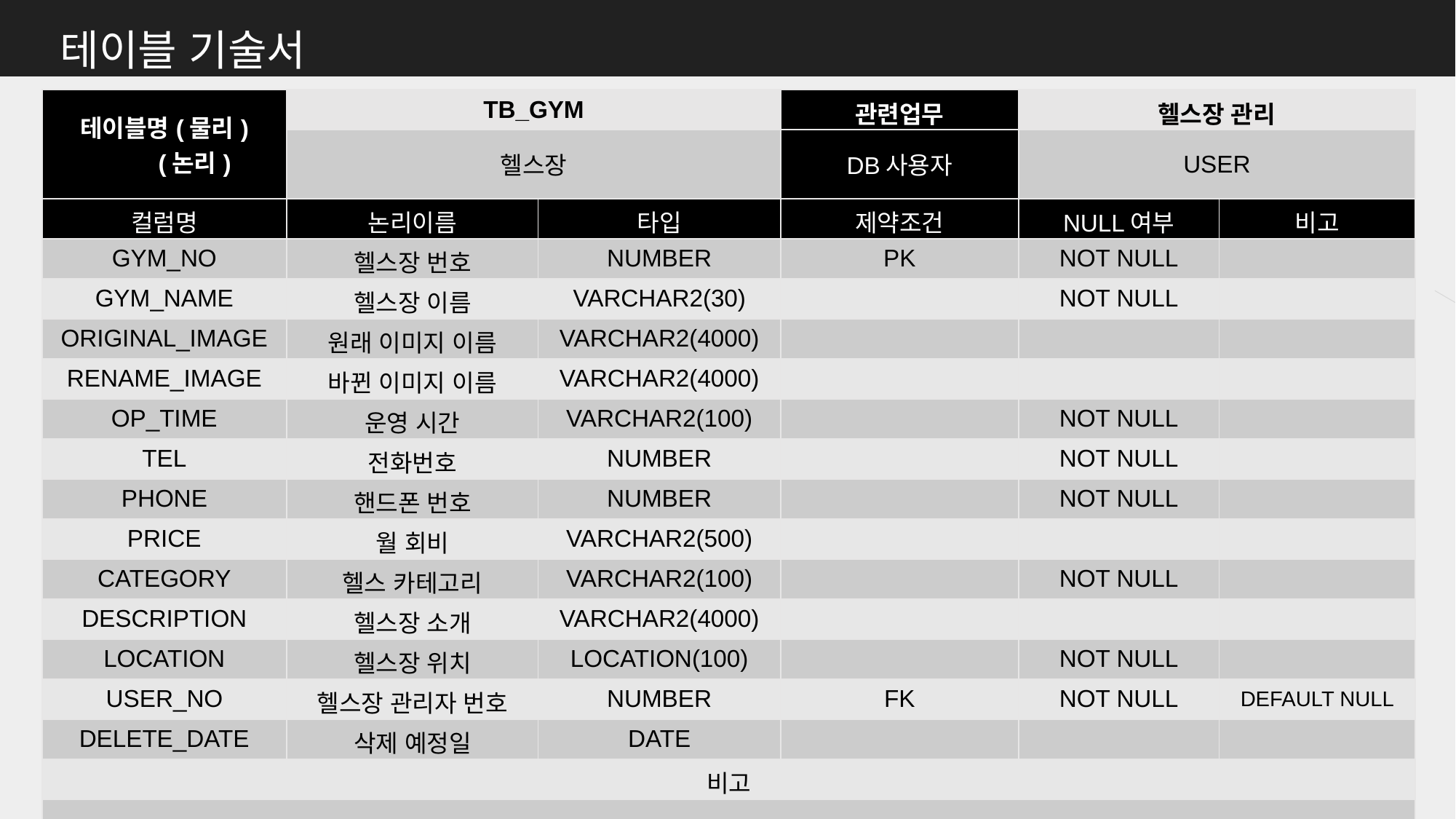

테이블 기술서

| 테이블명(물리) (논리) | TB\_GYM |  | 관련업무 | 헬스장 관리 |  |
| --- | --- | --- | --- | --- | --- |
|  | 헬스장 |  | DB사용자 | USER |  |
| 컬럼명 | 논리이름 | 타입 | 제약조건 | NULL여부 | 비고 |
| GYM\_NO | 헬스장 번호 | NUMBER | PK | NOT NULL |  |
| GYM\_NAME | 헬스장 이름 | VARCHAR2(30) |  | NOT NULL |  |
| ORIGINAL\_IMAGE | 원래 이미지 이름 | VARCHAR2(4000) |  |  |  |
| RENAME\_IMAGE | 바뀐 이미지 이름 | VARCHAR2(4000) |  |  |  |
| OP\_TIME | 운영 시간 | VARCHAR2(100) |  | NOT NULL |  |
| TEL | 전화번호 | NUMBER |  | NOT NULL |  |
| PHONE | 핸드폰 번호 | NUMBER |  | NOT NULL |  |
| PRICE | 월 회비 | VARCHAR2(500) |  |  |  |
| CATEGORY | 헬스 카테고리 | VARCHAR2(100) |  | NOT NULL |  |
| DESCRIPTION | 헬스장 소개 | VARCHAR2(4000) |  |  |  |
| LOCATION | 헬스장 위치 | LOCATION(100) |  | NOT NULL |  |
| USER\_NO | 헬스장 관리자 번호 | NUMBER | FK | NOT NULL | DEFAULT NULL |
| DELETE\_DATE | 삭제 예정일 | DATE |  |  |  |
| 비고 |  |  |  |  |  |
|  |  |  |  |  |  |